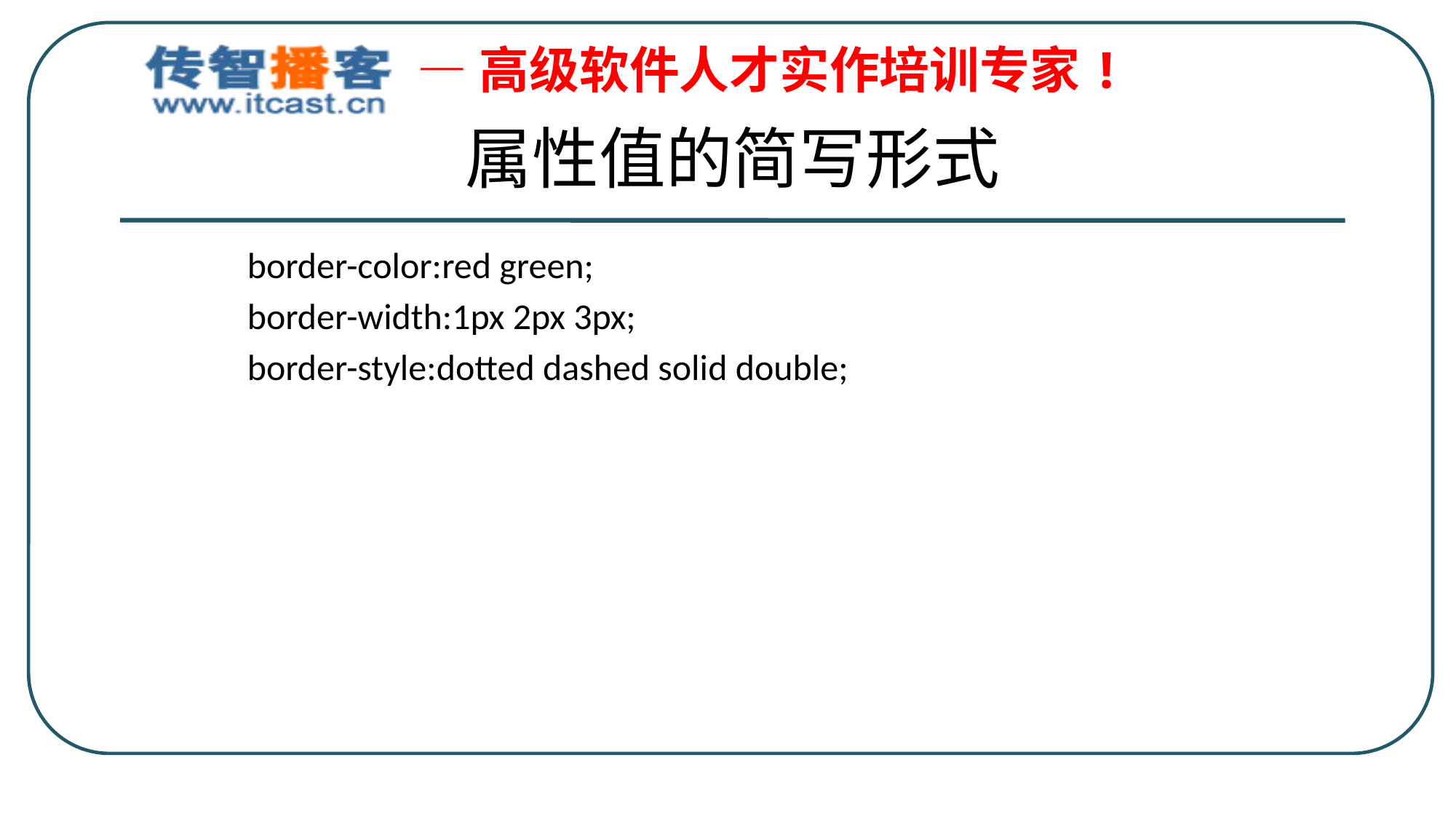

# 属性值的简写形式
border-color:red green;
border-width:1px 2px 3px;
border-style:dotted dashed solid double;